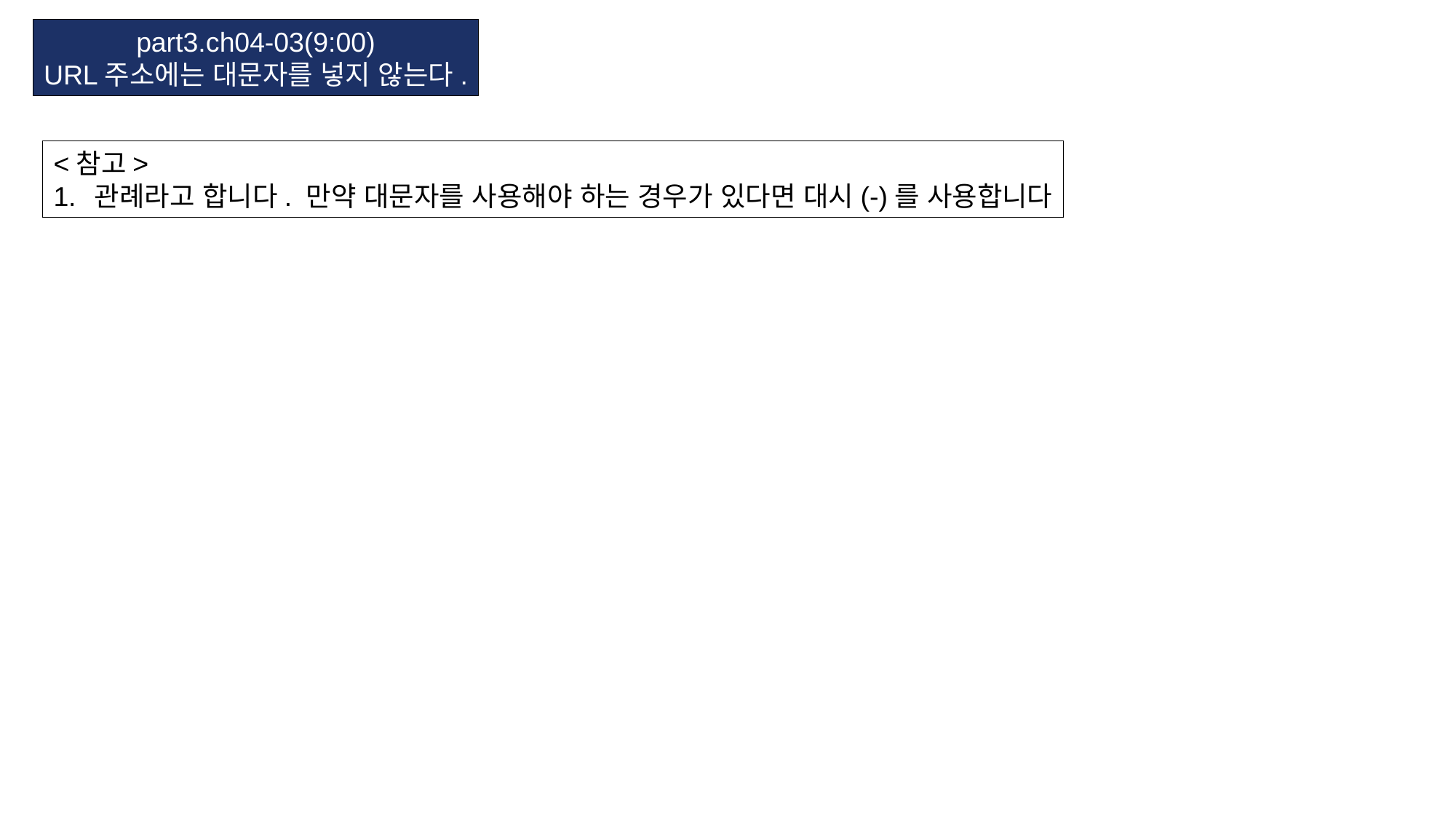

part3.ch04-03(9:00)
URL주소에는 대문자를 넣지 않는다.
<참고>
관례라고 합니다. 만약 대문자를 사용해야 하는 경우가 있다면 대시(-)를 사용합니다